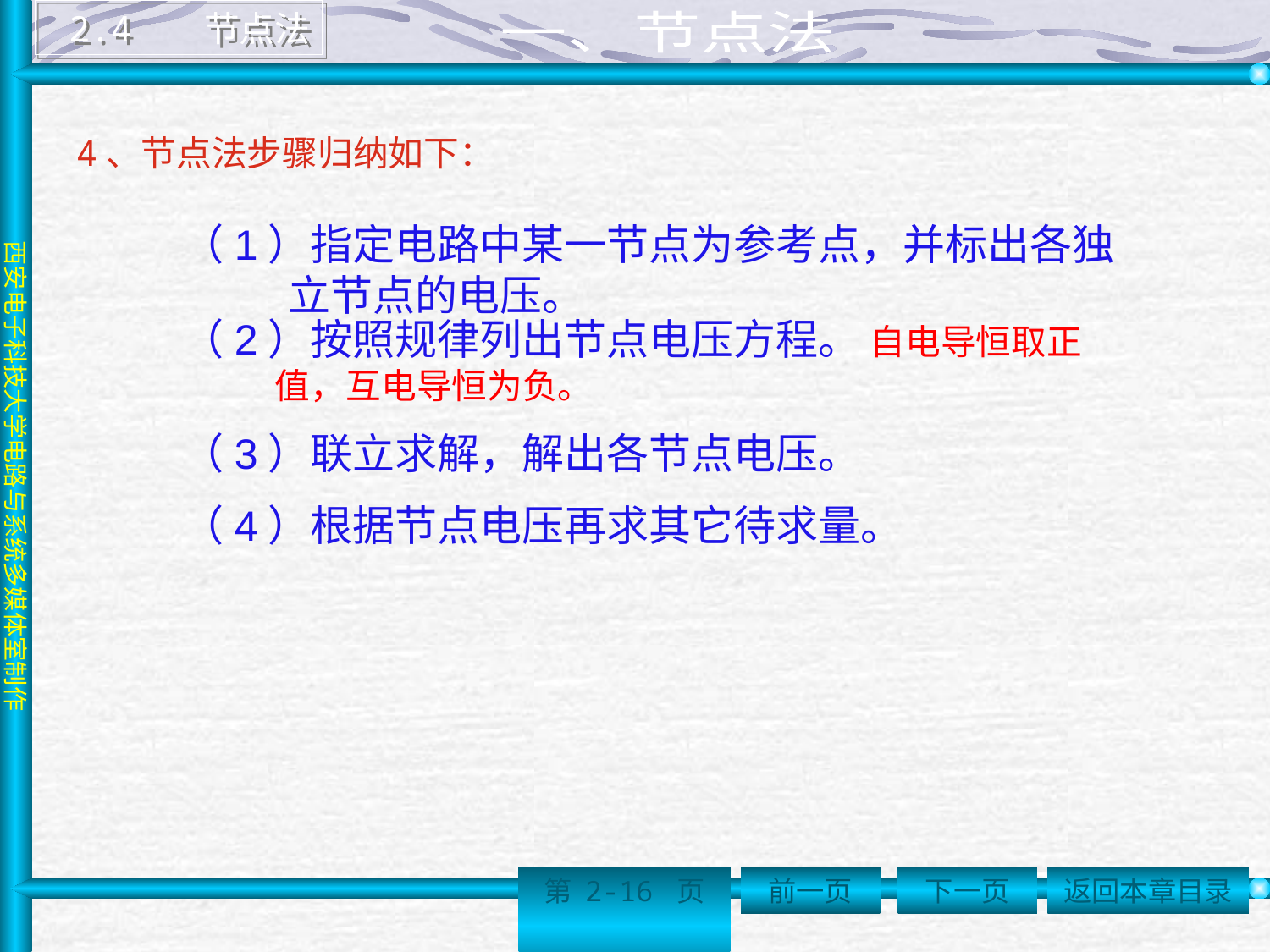

2.4   节点法
 一、节点法
4、节点法步骤归纳如下：
（1）指定电路中某一节点为参考点，并标出各独立节点的电压。
（2）按照规律列出节点电压方程。 自电导恒取正值，互电导恒为负。
（3）联立求解，解出各节点电压。
（4）根据节点电压再求其它待求量。
第 2-16 页
前一页
下一页
返回本章目录